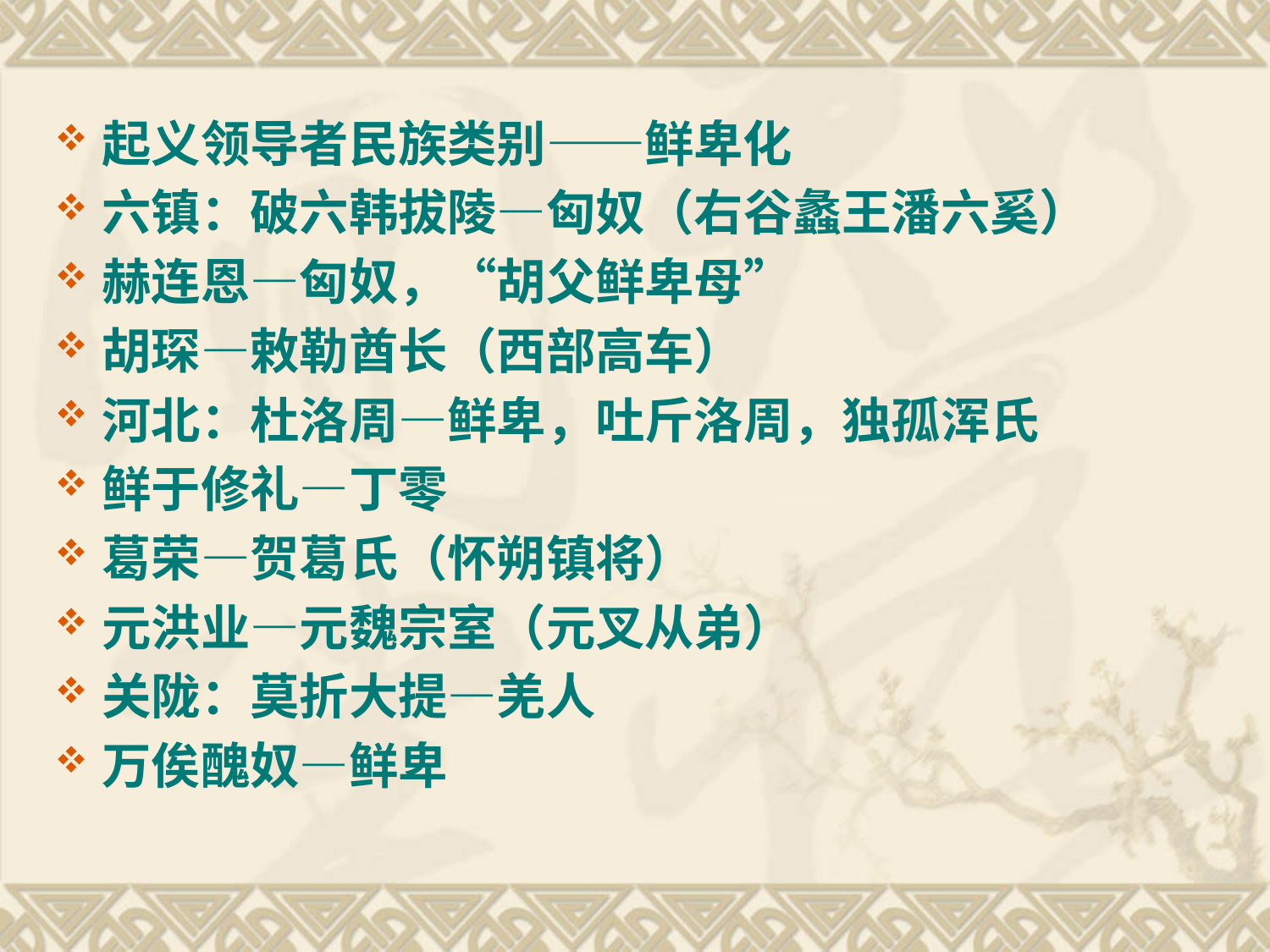

起义领导者民族类别——鲜卑化
六镇：破六韩拔陵—匈奴（右谷蠡王潘六奚）
赫连恩—匈奴，“胡父鲜卑母”
胡琛—敕勒酋长（西部高车）
河北：杜洛周—鲜卑，吐斤洛周，独孤浑氏
鲜于修礼—丁零
葛荣—贺葛氏（怀朔镇将）
元洪业—元魏宗室（元叉从弟）
关陇：莫折大提—羌人
万俟醜奴—鲜卑